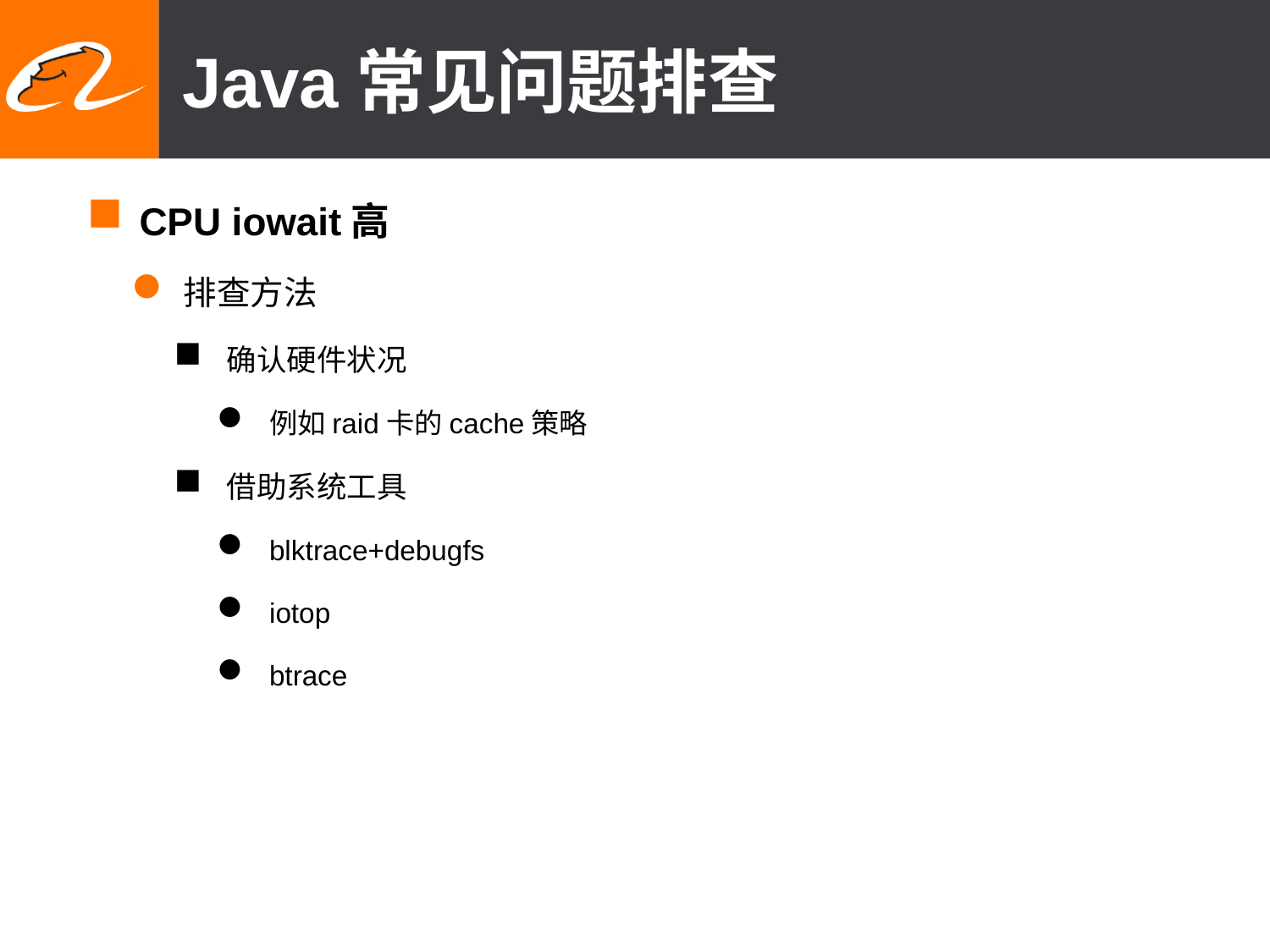

# Java常见问题排查
CPU iowait高
排查方法
确认硬件状况
例如raid卡的cache策略
借助系统工具
blktrace+debugfs
iotop
btrace